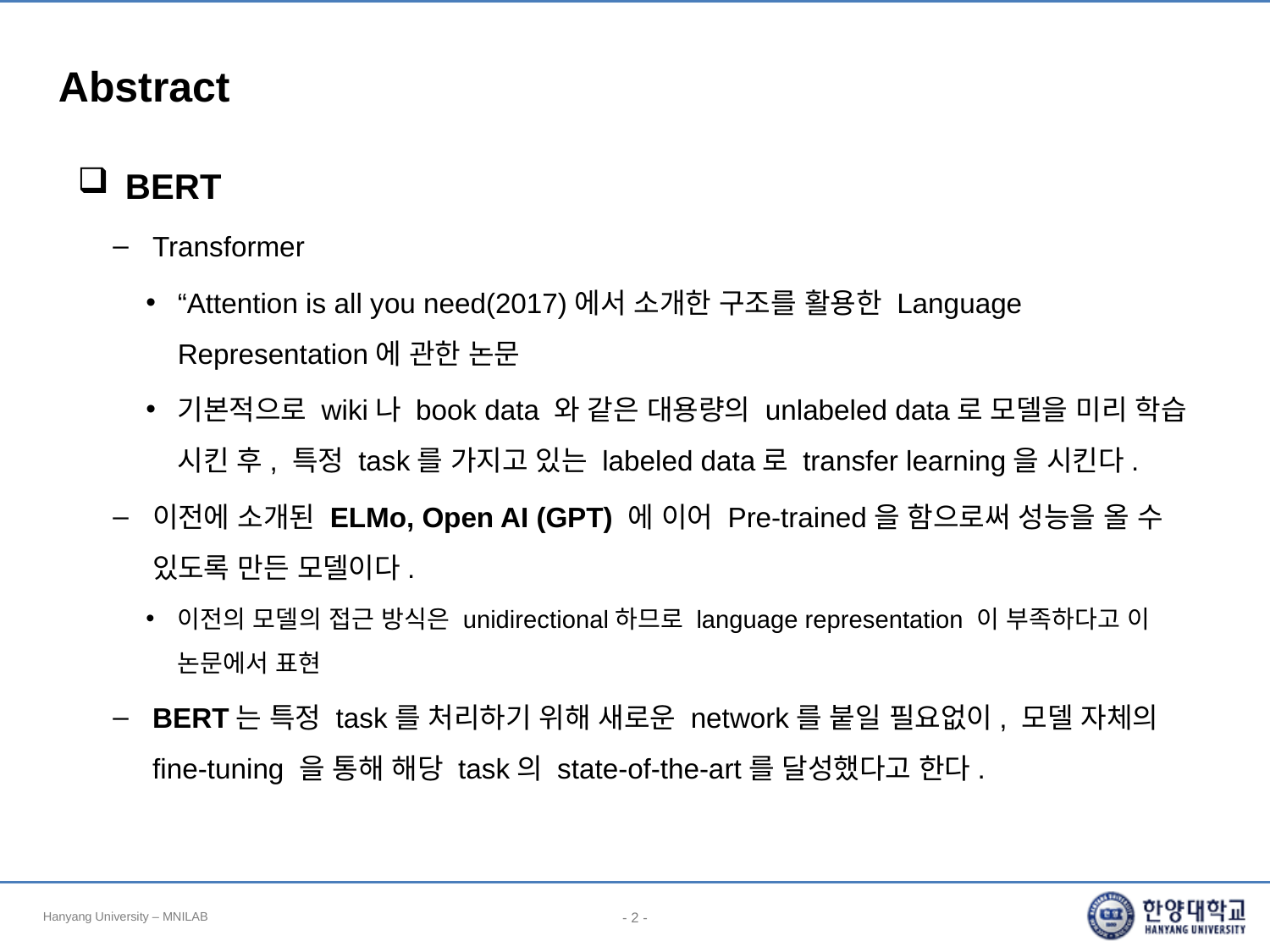

# Abstract
BERT
Transformer
“Attention is all you need(2017)에서 소개한 구조를 활용한 Language Representation에 관한 논문
기본적으로 wiki나 book data 와 같은 대용량의 unlabeled data로 모델을 미리 학습 시킨 후, 특정 task를 가지고 있는 labeled data로 transfer learning을 시킨다.
이전에 소개된 ELMo, Open AI (GPT) 에 이어 Pre-trained을 함으로써 성능을 올 수 있도록 만든 모델이다.
이전의 모델의 접근 방식은 unidirectional하므로 language representation 이 부족하다고 이 논문에서 표현
BERT는 특정 task를 처리하기 위해 새로운 network를 붙일 필요없이, 모델 자체의 fine-tuning 을 통해 해당 task의 state-of-the-art를 달성했다고 한다.
I. Select Device